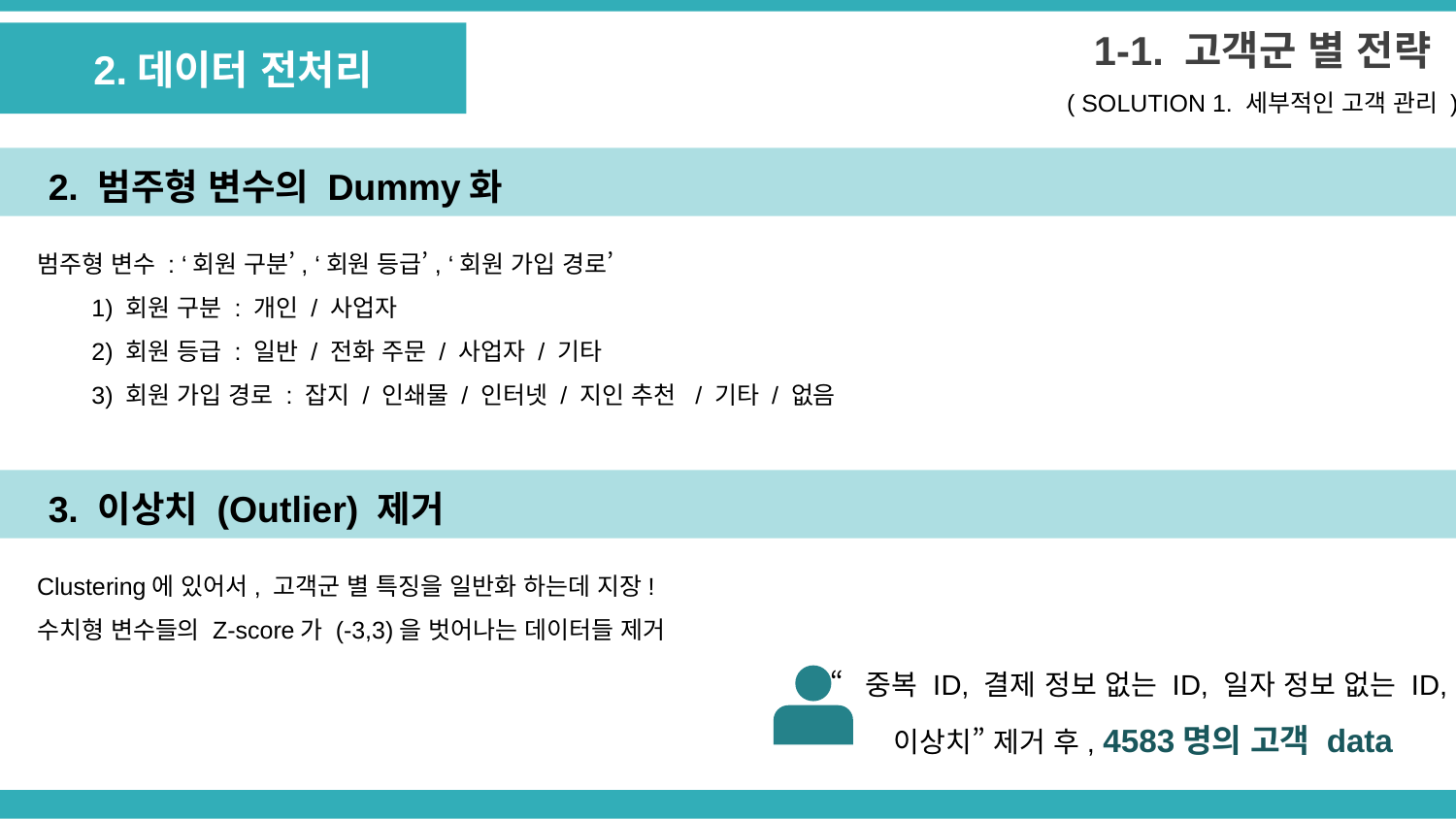

1-1. 고객군 별 전략
2.데이터 전처리
( SOLUTION 1. 세부적인 고객 관리 )

2. 범주형 변수의 Dummy화
범주형 변수 : ‘회원 구분’, ‘회원 등급’, ‘회원 가입 경로’
1) 회원 구분 : 개인 / 사업자
2) 회원 등급 : 일반 / 전화 주문 / 사업자 / 기타
3) 회원 가입 경로 : 잡지 / 인쇄물 / 인터넷 / 지인 추천  / 기타 / 없음

3. 이상치 (Outlier) 제거
Clustering에 있어서, 고객군 별 특징을 일반화 하는데 지장!
수치형 변수들의 Z-score가 (-3,3)을 벗어나는 데이터들 제거
“중복 ID, 결제 정보 없는 ID, 일자 정보 없는 ID,
이상치” 제거 후, 4583명의 고객 data